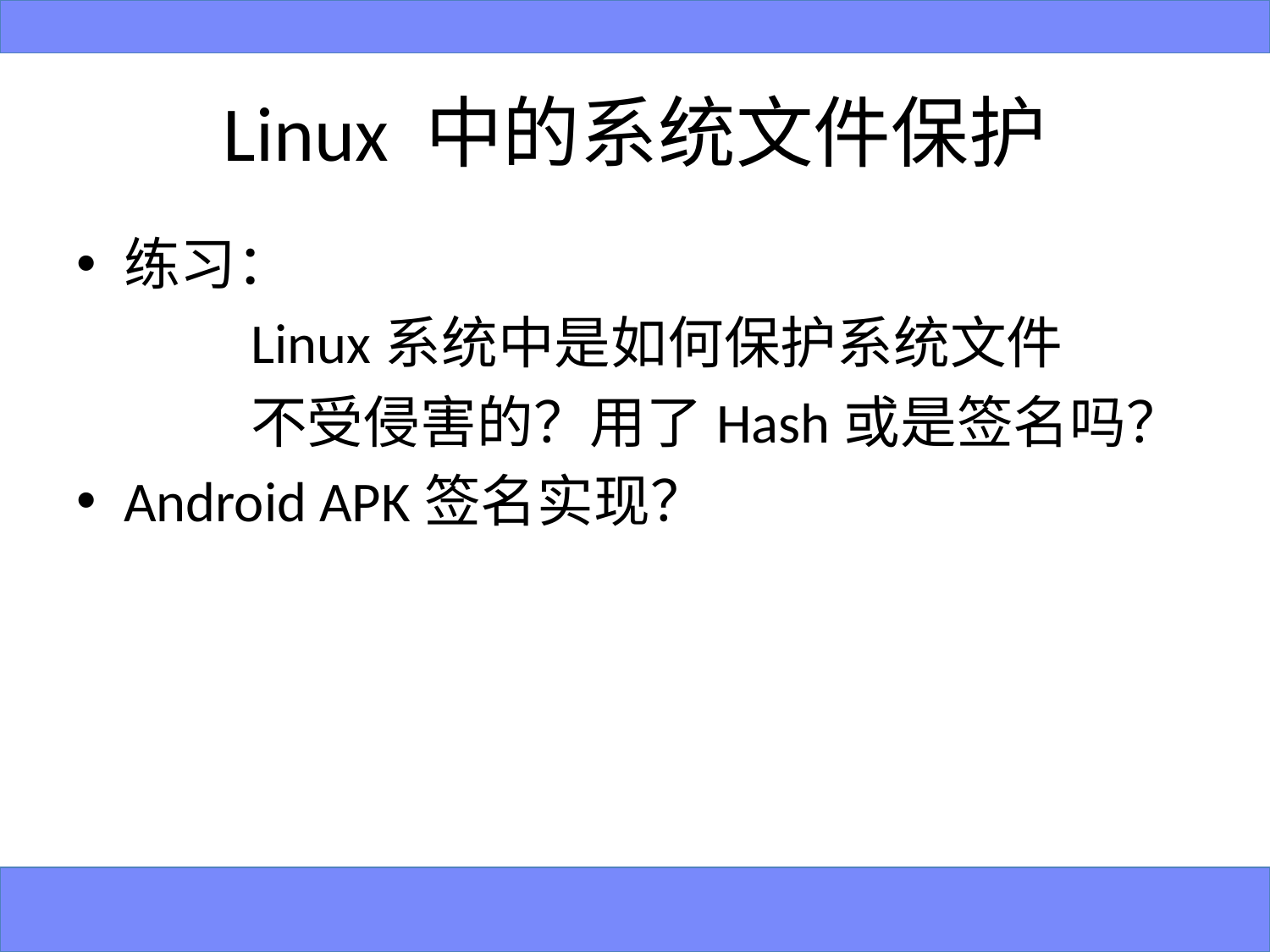

# Linux 中的系统文件保护
练习：
		Linux系统中是如何保护系统文件
		不受侵害的？用了Hash或是签名吗？
Android APK签名实现？